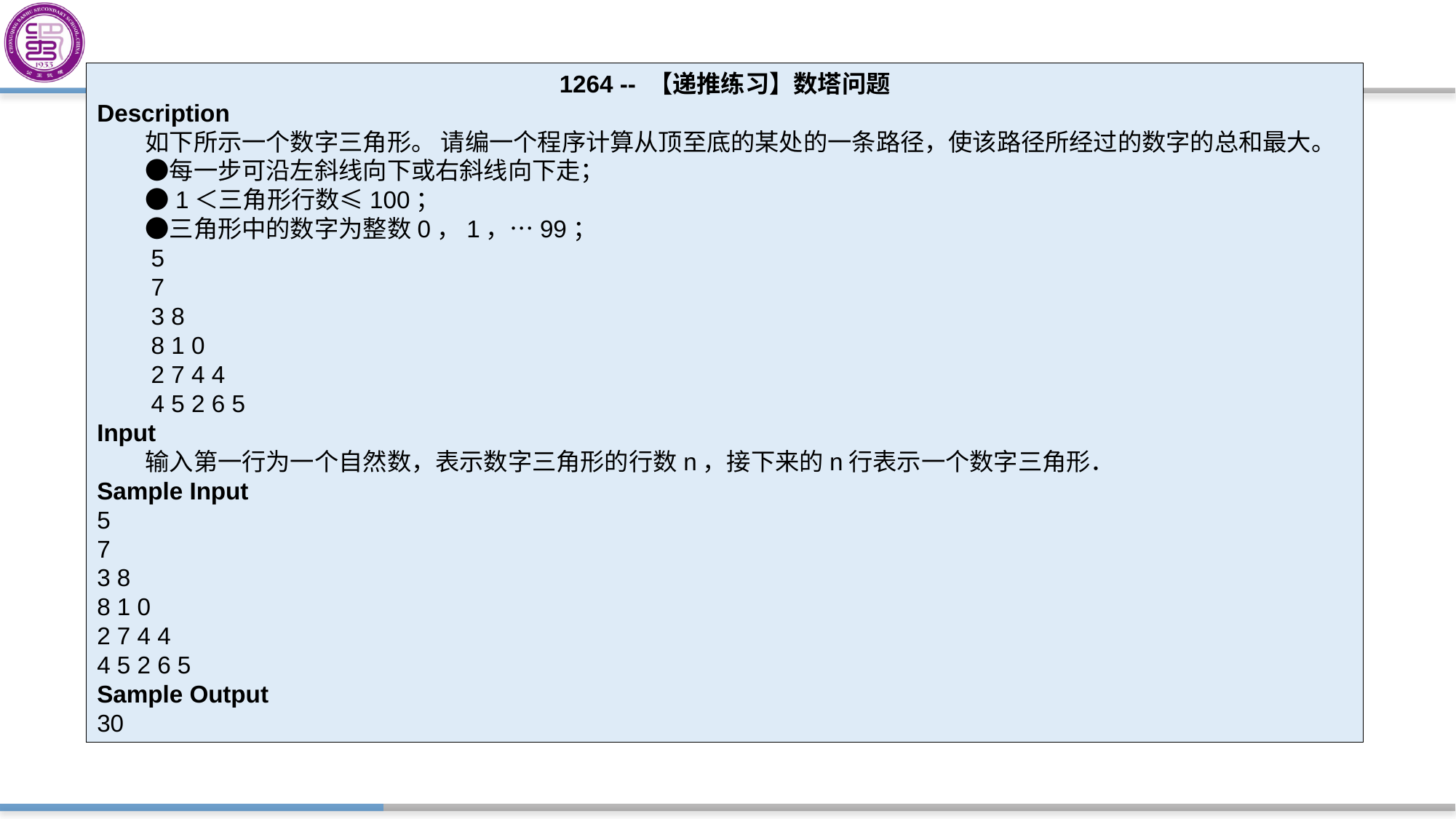

1264 -- 【递推练习】数塔问题
Description
　　如下所示一个数字三角形。 请编一个程序计算从顶至底的某处的一条路径，使该路径所经过的数字的总和最大。
　　●每一步可沿左斜线向下或右斜线向下走；
　　●1＜三角形行数≤100；
　　●三角形中的数字为整数0，1，…99；
　　5
　　7
　　3 8
　　8 1 0
　　2 7 4 4
　　4 5 2 6 5
Input
　　输入第一行为一个自然数，表示数字三角形的行数n，接下来的n行表示一个数字三角形．
Sample Input
5
7
3 8
8 1 0
2 7 4 4
4 5 2 6 5
Sample Output
30